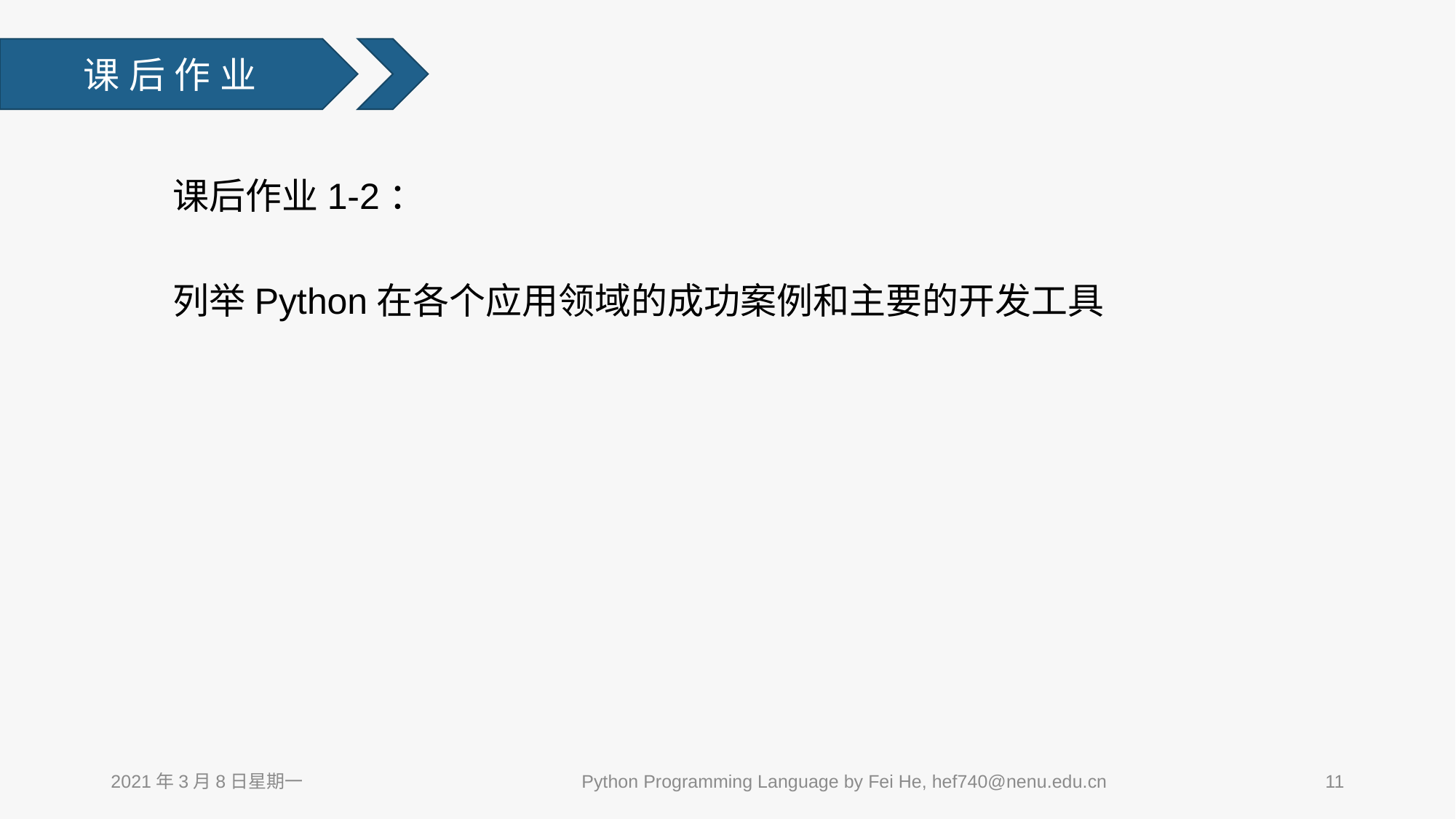

课后作业

课后作业1-2：

列举Python在各个应用领域的成功案例和主要的开发工具
2021年3月8日星期一
Python Programming Language by Fei He, hef740@nenu.edu.cn
11